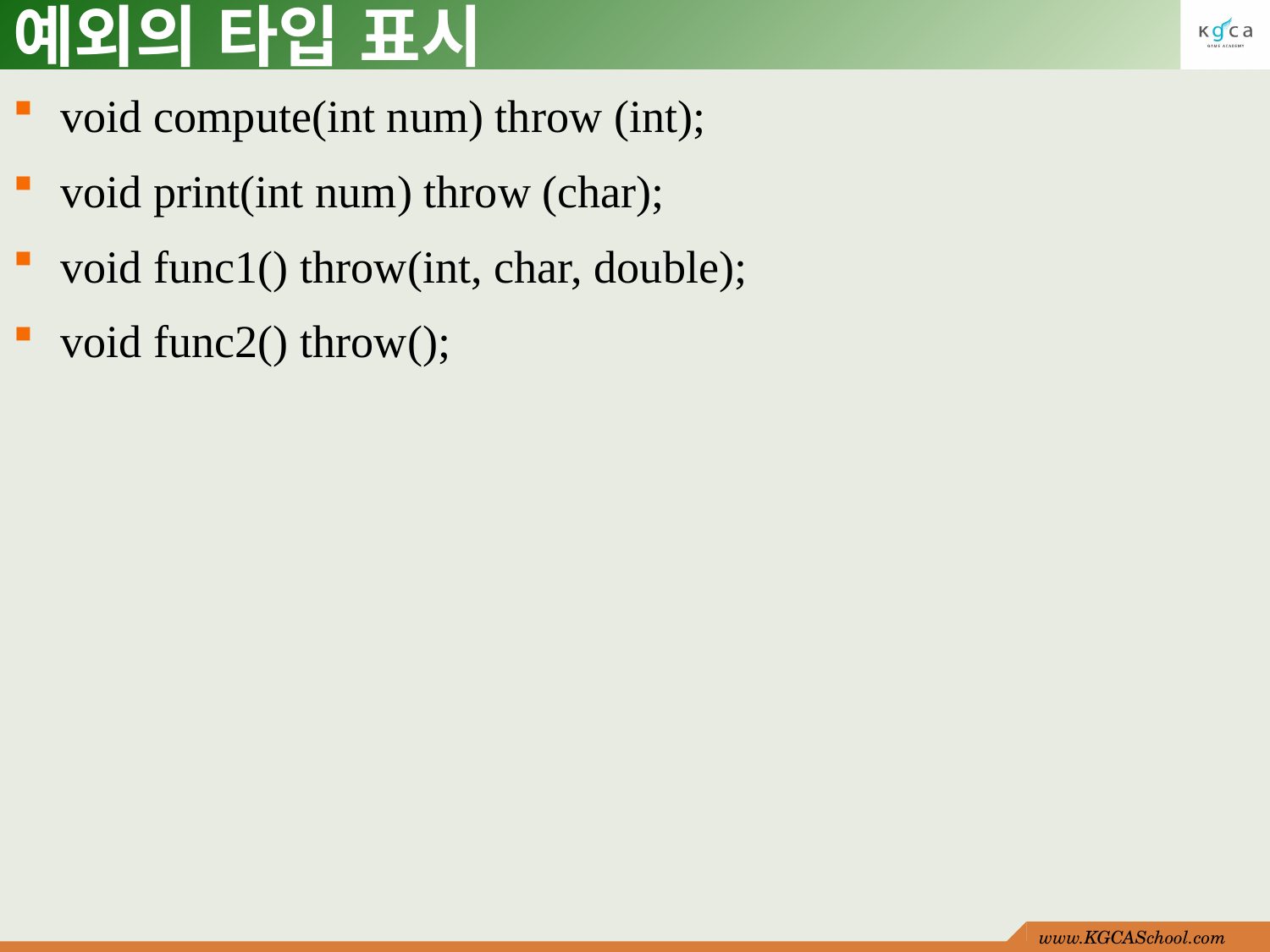

# 예외의 타입 표시
void compute(int num) throw (int);
void print(int num) throw (char);
void func1() throw(int, char, double);
void func2() throw();